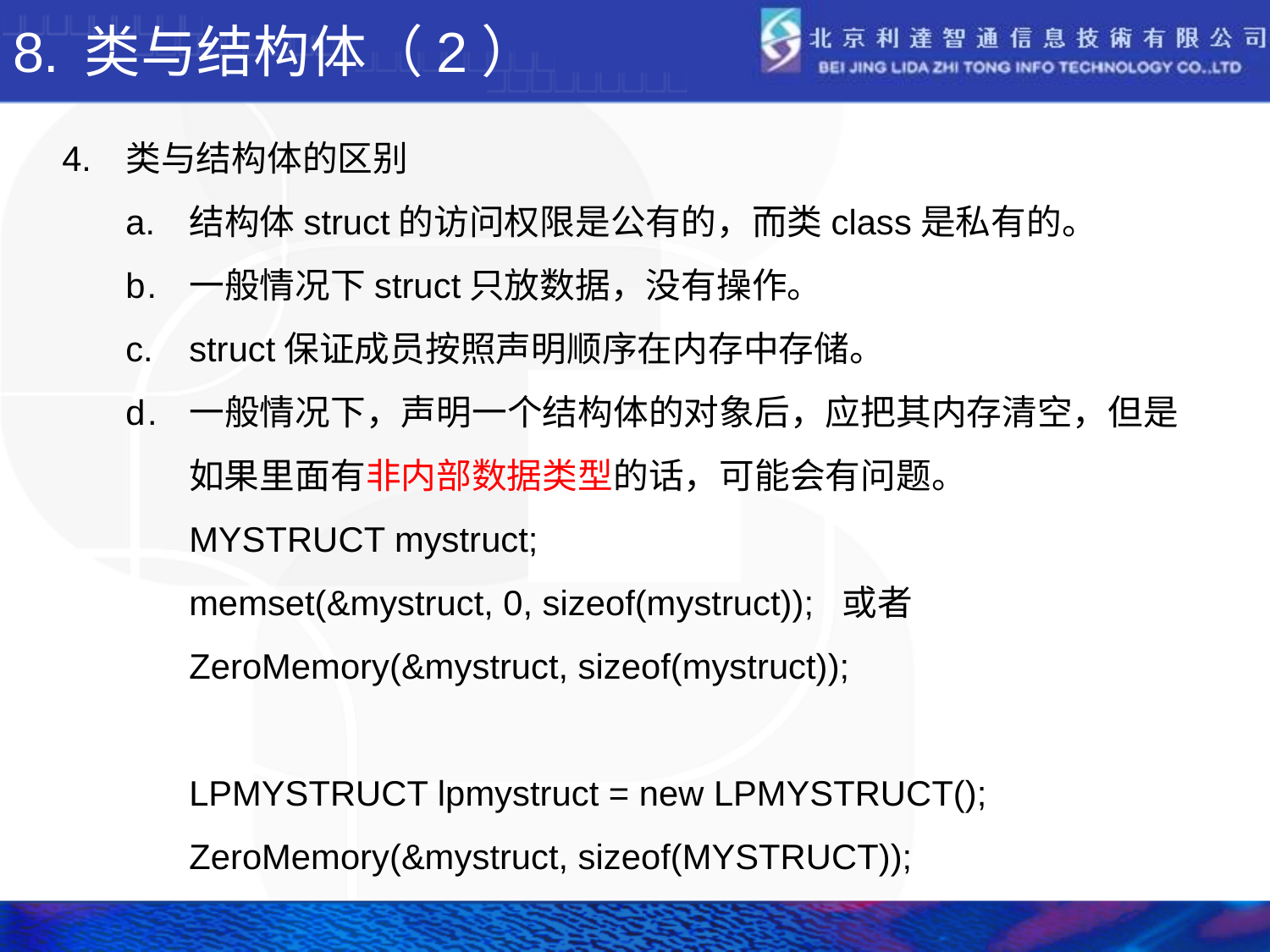

# 类与结构体（2）
类与结构体的区别
结构体struct的访问权限是公有的，而类class是私有的。
一般情况下struct只放数据，没有操作。
struct保证成员按照声明顺序在内存中存储。
一般情况下，声明一个结构体的对象后，应把其内存清空，但是如果里面有非内部数据类型的话，可能会有问题。
	MYSTRUCT mystruct;
	memset(&mystruct, 0, sizeof(mystruct));  或者
	ZeroMemory(&mystruct, sizeof(mystruct));

	LPMYSTRUCT lpmystruct = new LPMYSTRUCT();
	ZeroMemory(&mystruct, sizeof(MYSTRUCT));